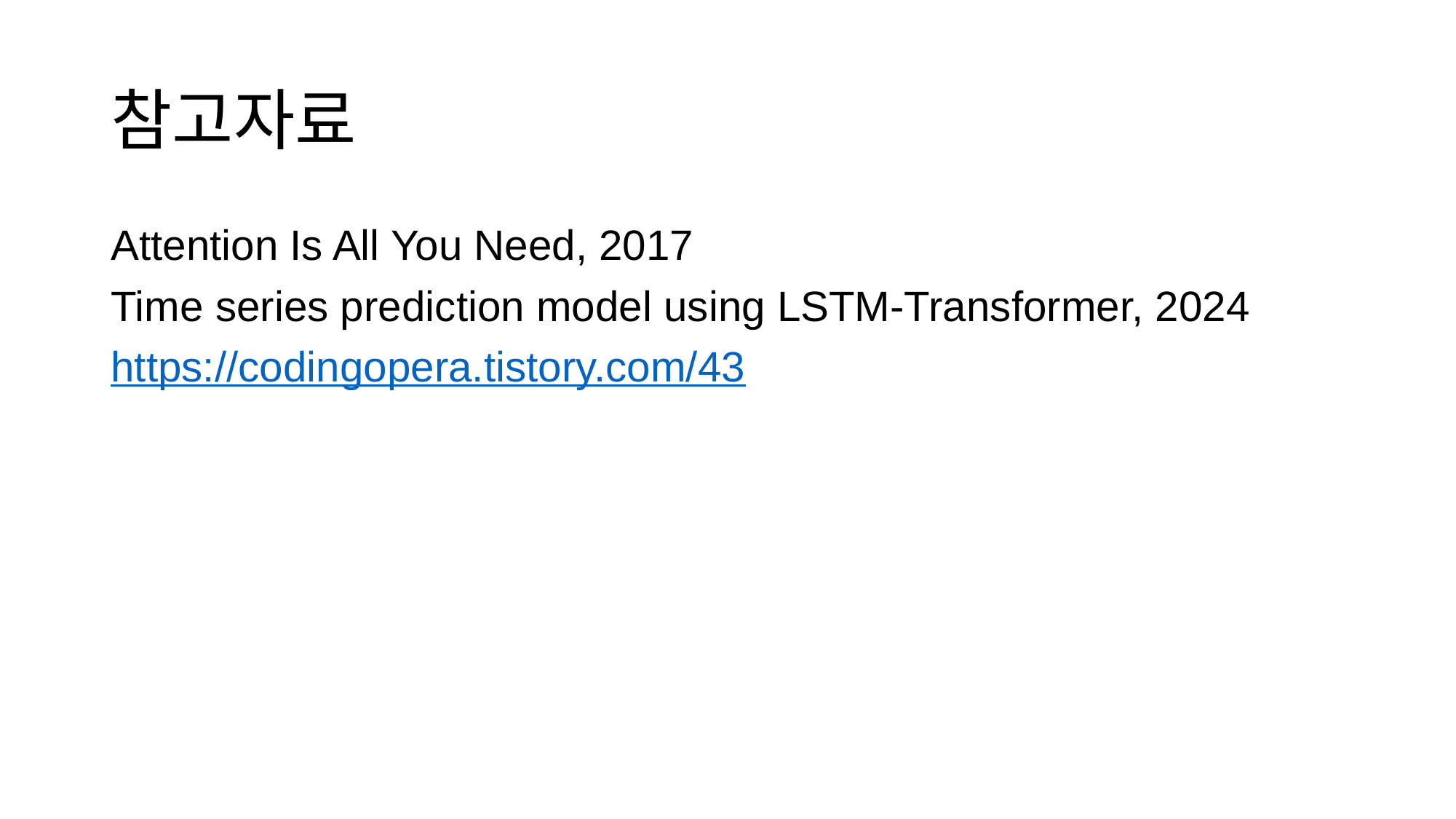

# 참고자료
Attention Is All You Need, 2017
Time series prediction model using LSTM-Transformer, 2024
https://codingopera.tistory.com/43